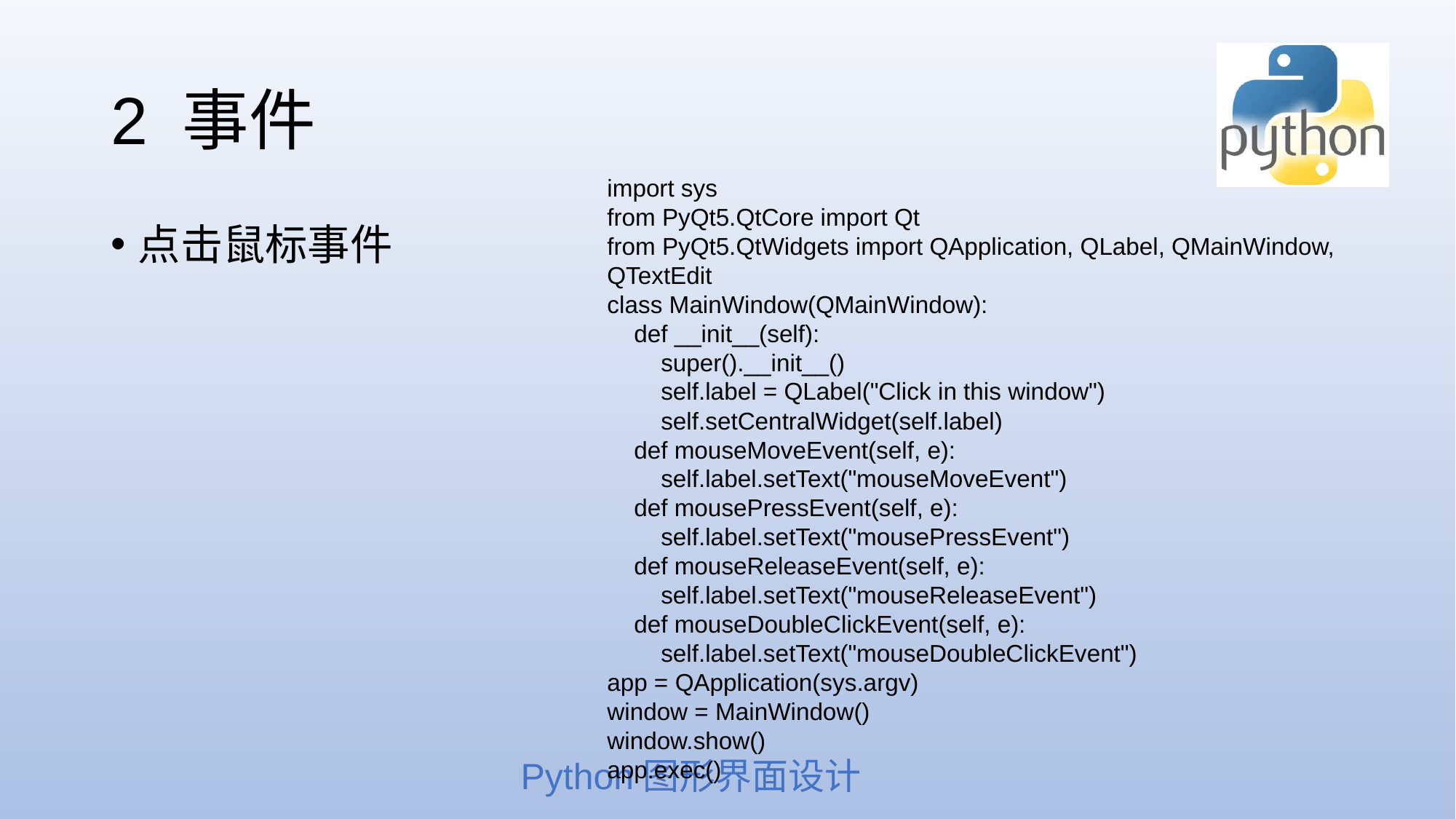

# 2 事件
import sys
from PyQt5.QtCore import Qt
from PyQt5.QtWidgets import QApplication, QLabel, QMainWindow, QTextEdit
class MainWindow(QMainWindow):
    def __init__(self):
        super().__init__()
        self.label = QLabel("Click in this window")
        self.setCentralWidget(self.label)
    def mouseMoveEvent(self, e):
        self.label.setText("mouseMoveEvent")
    def mousePressEvent(self, e):
        self.label.setText("mousePressEvent")
    def mouseReleaseEvent(self, e):
        self.label.setText("mouseReleaseEvent")
    def mouseDoubleClickEvent(self, e):
        self.label.setText("mouseDoubleClickEvent")
app = QApplication(sys.argv)
window = MainWindow()
window.show()
app.exec()
点击鼠标事件